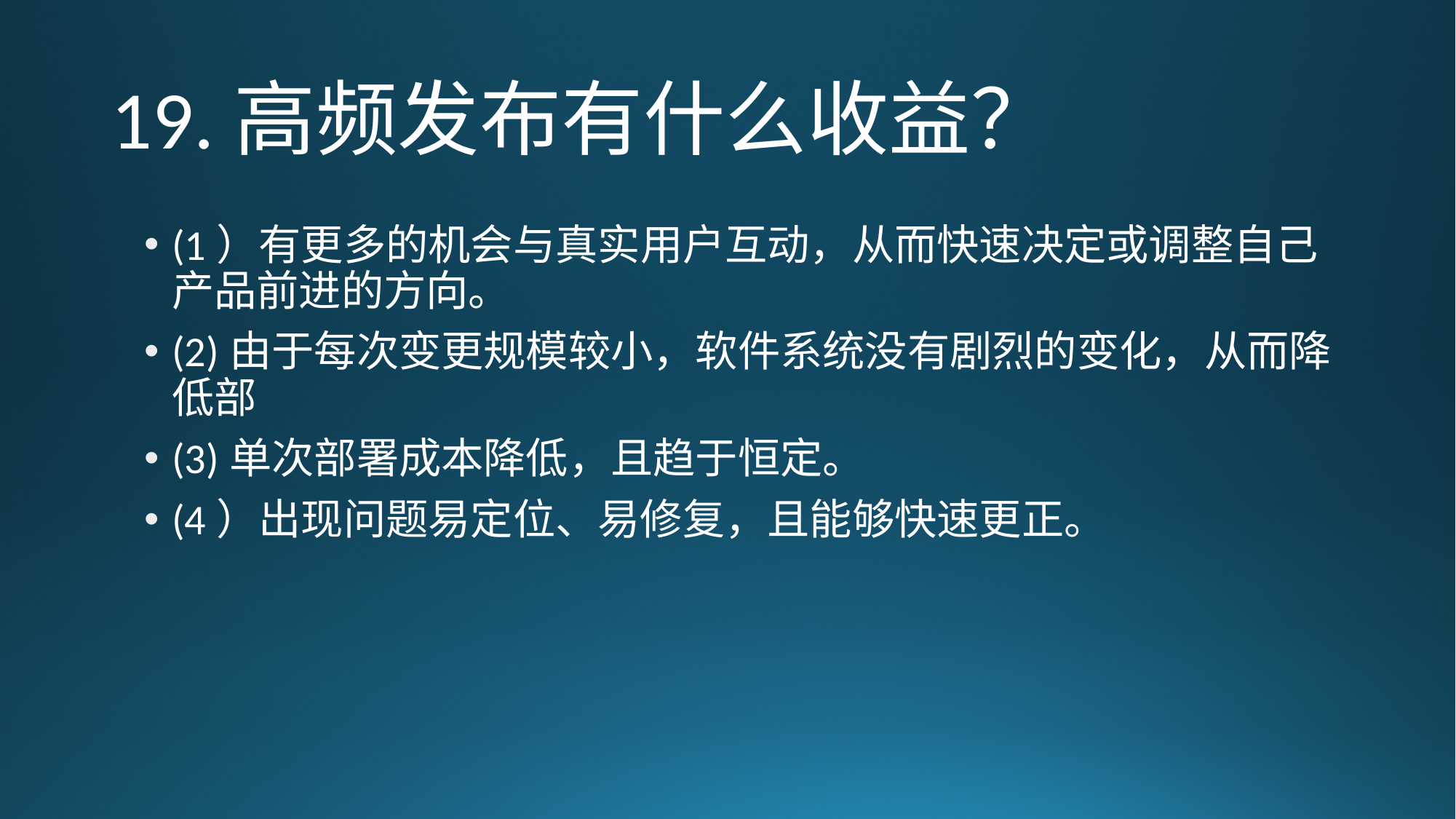

# 19.高频发布有什么收益？
(1）有更多的机会与真实用户互动，从而快速决定或调整自己产品前进的方向。
(2)由于每次变更规模较小，软件系统没有剧烈的变化，从而降低部
(3)单次部署成本降低，且趋于恒定。
(4）出现问题易定位、易修复，且能够快速更正。